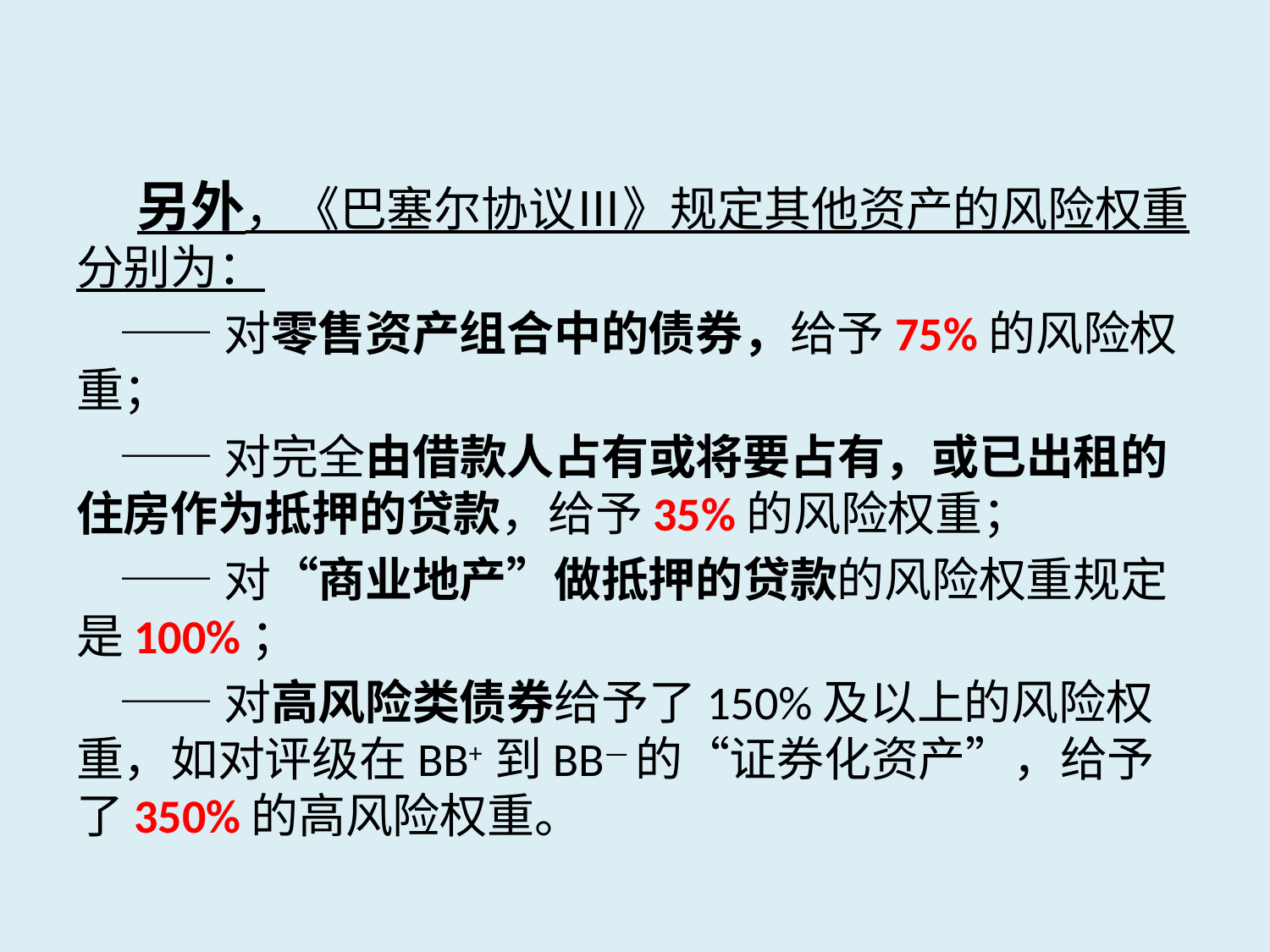

另外，《巴塞尔协议Ⅲ》规定其他资产的风险权重分别为：
    ——对零售资产组合中的债券，给予75%的风险权重；
    ——对完全由借款人占有或将要占有，或已出租的住房作为抵押的贷款，给予35%的风险权重；
    ——对“商业地产”做抵押的贷款的风险权重规定是100%；
    ——对高风险类债券给予了150%及以上的风险权重，如对评级在BB+ 到BB—的“证券化资产”，给予了350%的高风险权重。
32